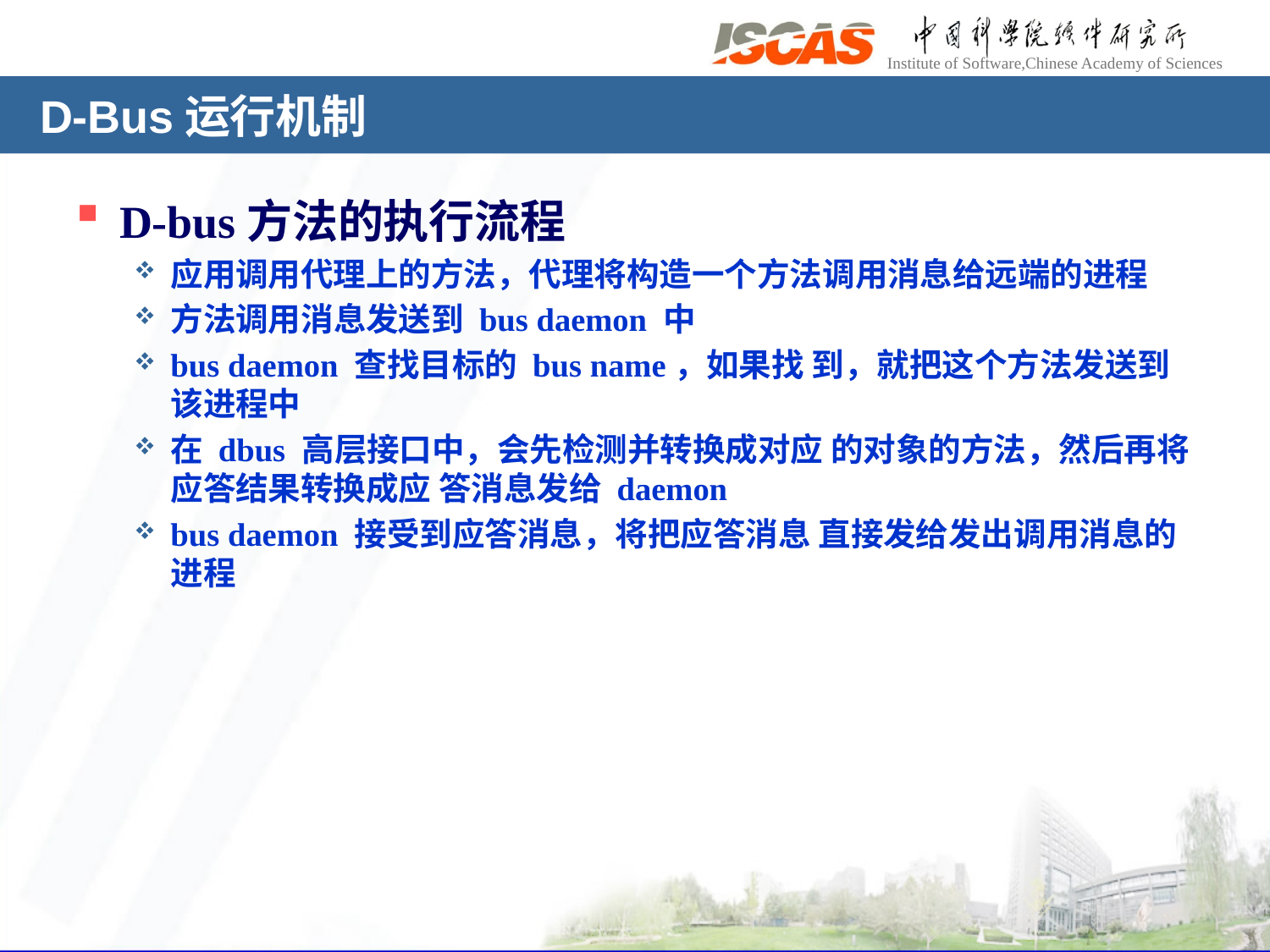

# D-Bus运行机制
D-bus方法的执行流程
应用调用代理上的方法，代理将构造一个方法调用消息给远端的进程
方法调用消息发送到 bus daemon 中
bus daemon 查找目标的 bus name，如果找 到，就把这个方法发送到该进程中
在 dbus 高层接口中，会先检测并转换成对应 的对象的方法，然后再将应答结果转换成应 答消息发给 daemon
bus daemon 接受到应答消息，将把应答消息 直接发给发出调用消息的进程